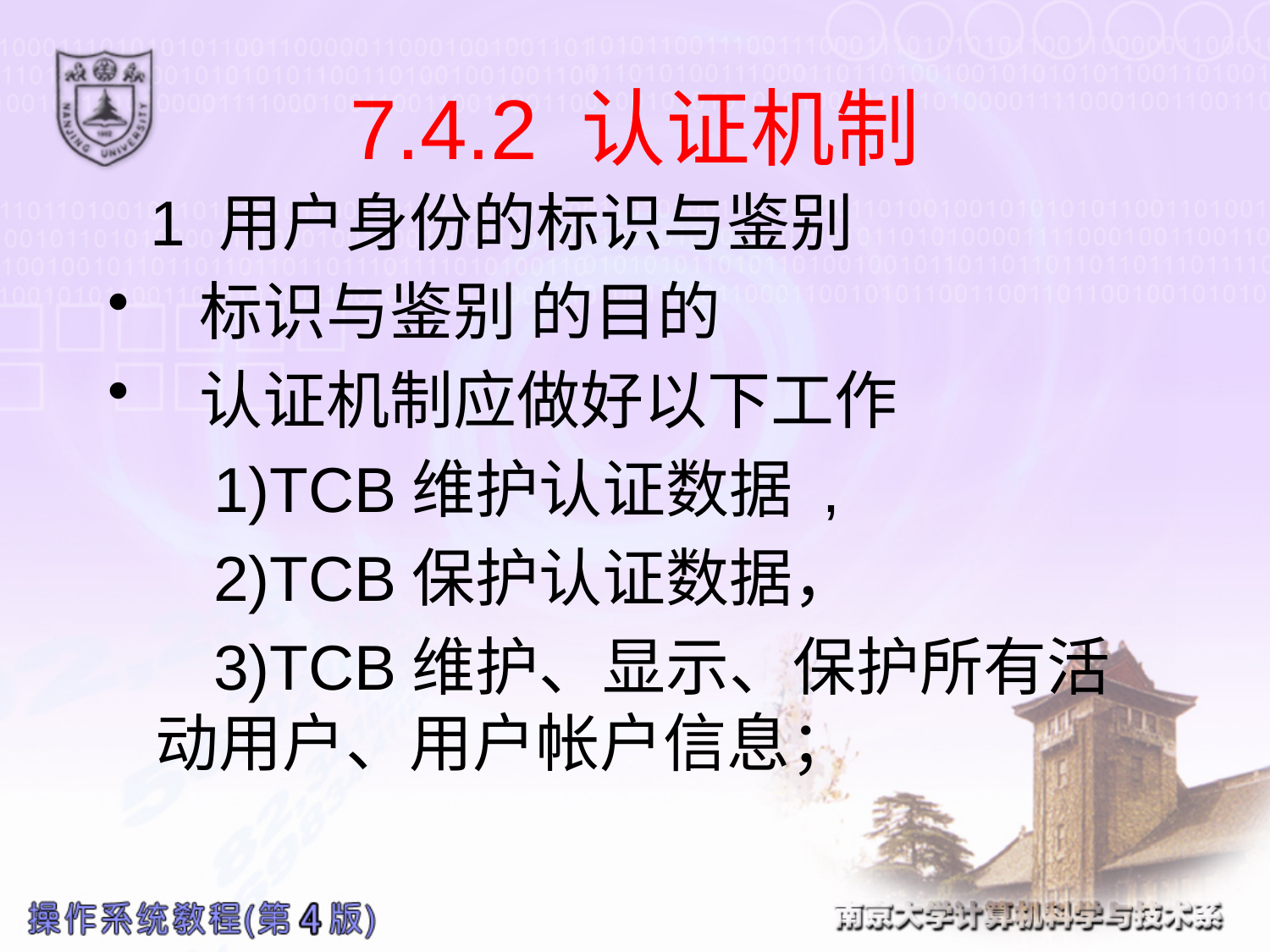

# 7.4.2 认证机制
   1 用户身份的标识与鉴别
  标识与鉴别 的目的
  认证机制应做好以下工作
      1)TCB维护认证数据 ,
      2)TCB保护认证数据，
      3)TCB维护、显示、保护所有活动用户、用户帐户信息；